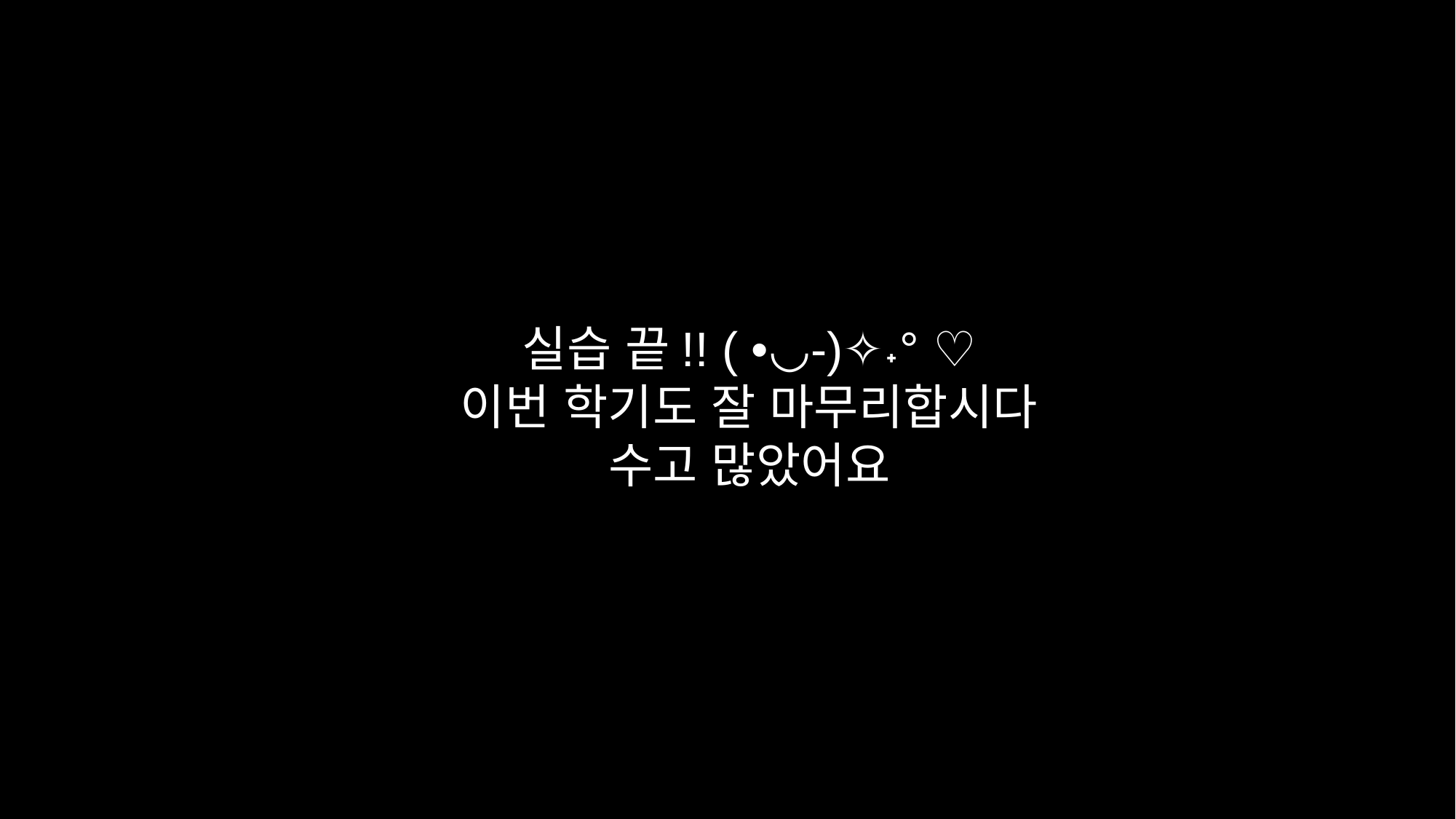

실습 끝!! ( •◡-)✧˖° ♡
이번 학기도 잘 마무리합시다
수고 많았어요